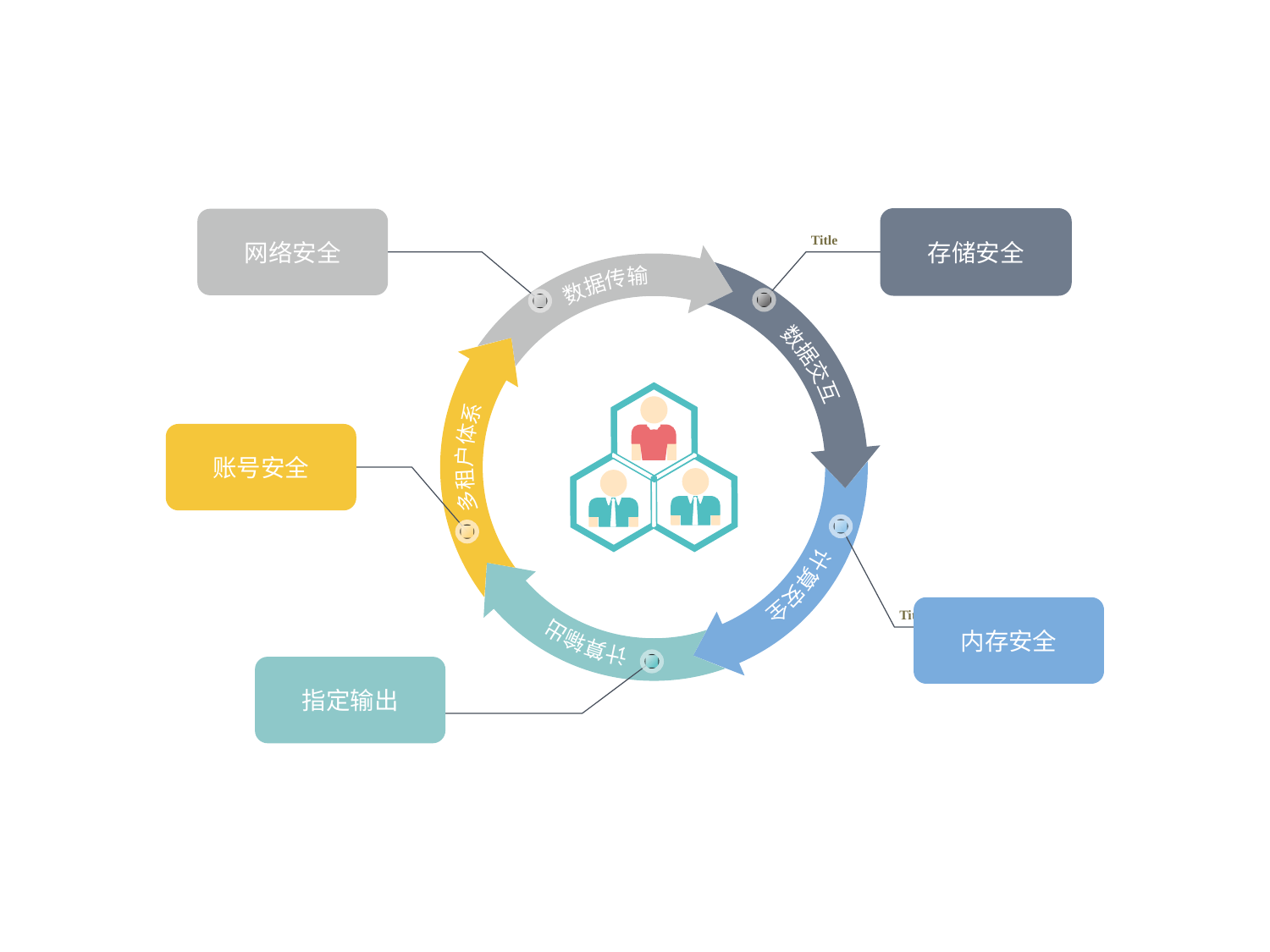

网络安全
存储安全
Title

Title

计
算
安
全

出
输
算
计

系
体
户
租
多

输
传
据
数

数
据
交
互

账号安全
Title

Title

内存安全

指定输出

Title